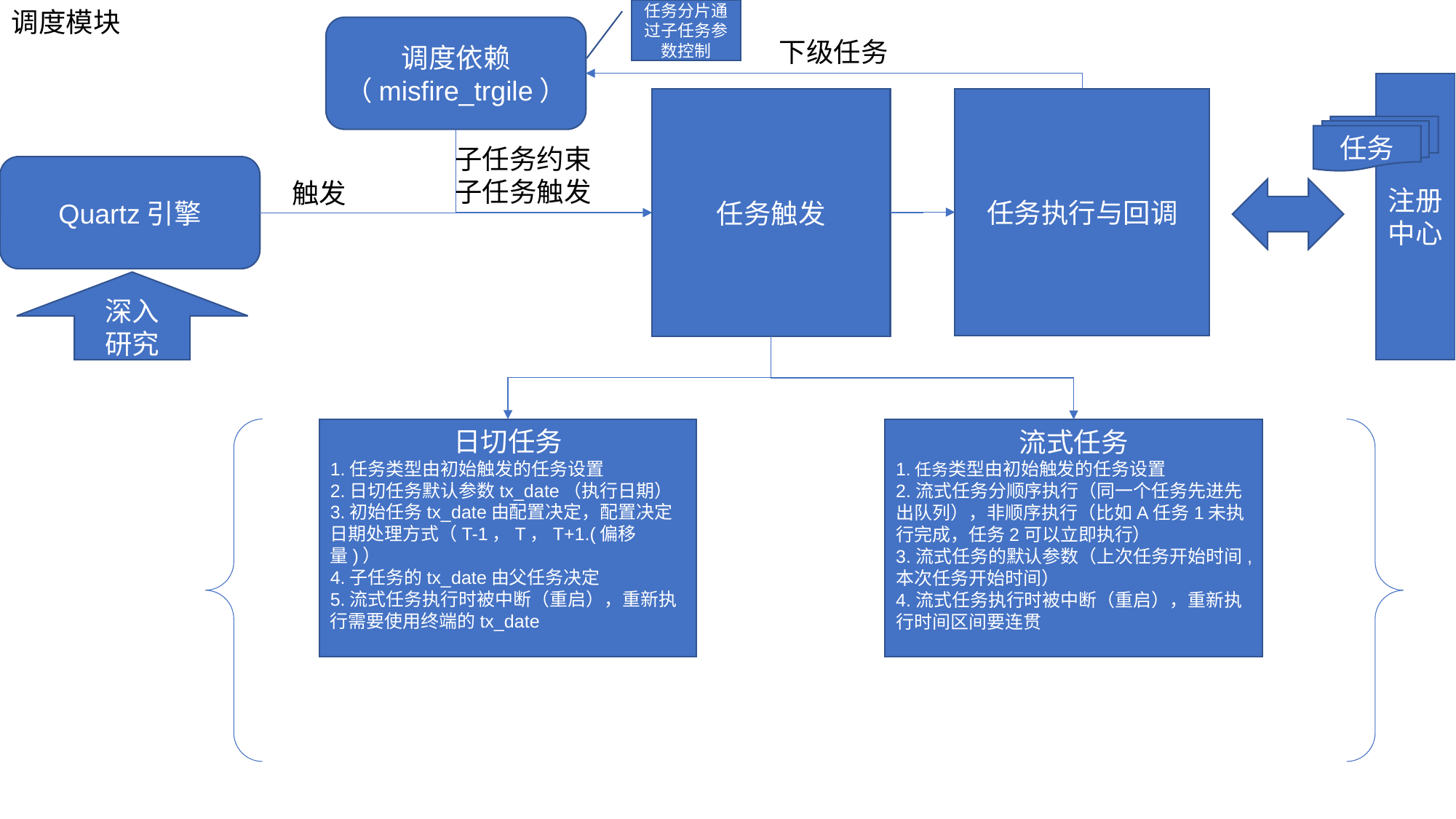

调度模块
任务分片通过子任务参数控制
调度依赖
（misfire_trgile）
下级任务
注册中心
任务执行与回调
任务触发
任务
子任务约束
子任务触发
Quartz引擎
触发

深入
研究
日切任务
1.任务类型由初始触发的任务设置
2.日切任务默认参数tx_date（执行日期）
3.初始任务tx_date由配置决定，配置决定日期处理方式（T-1，T，T+1.(偏移量)）
4.子任务的tx_date由父任务决定
5.流式任务执行时被中断（重启），重新执行需要使用终端的tx_date

流式任务
1.任务类型由初始触发的任务设置
2.流式任务分顺序执行（同一个任务先进先出队列），非顺序执行（比如A任务1未执行完成，任务2可以立即执行）
3.流式任务的默认参数（上次任务开始时间,本次任务开始时间）
4.流式任务执行时被中断（重启），重新执行时间区间要连贯